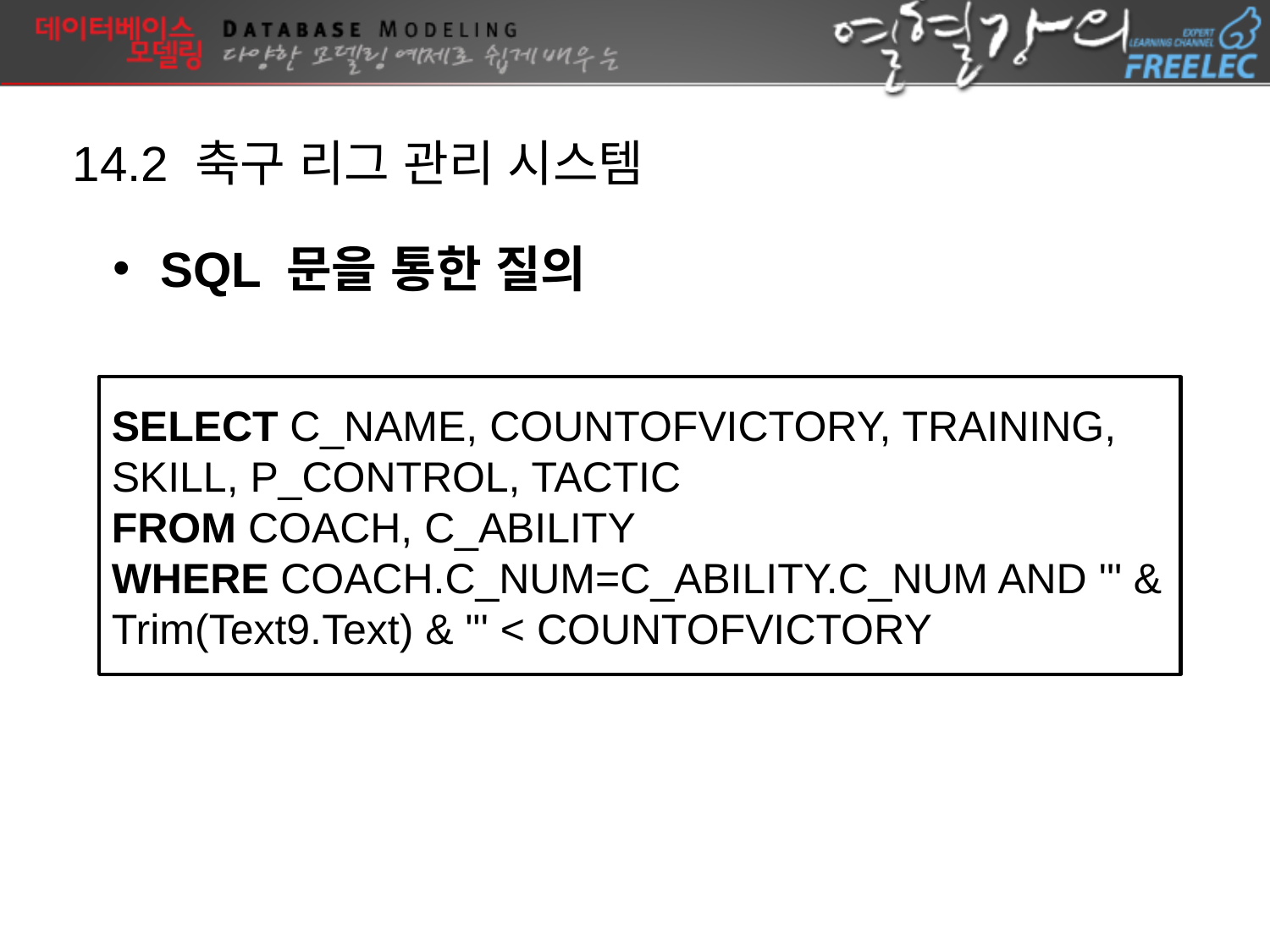

14.2 축구 리그 관리 시스템
SQL 문을 통한 질의
SELECT C_NAME, COUNTOFVICTORY, TRAINING, SKILL, P_CONTROL, TACTIC
FROM COACH, C_ABILITY
WHERE COACH.C_NUM=C_ABILITY.C_NUM AND '" & Trim(Text9.Text) & "' < COUNTOFVICTORY